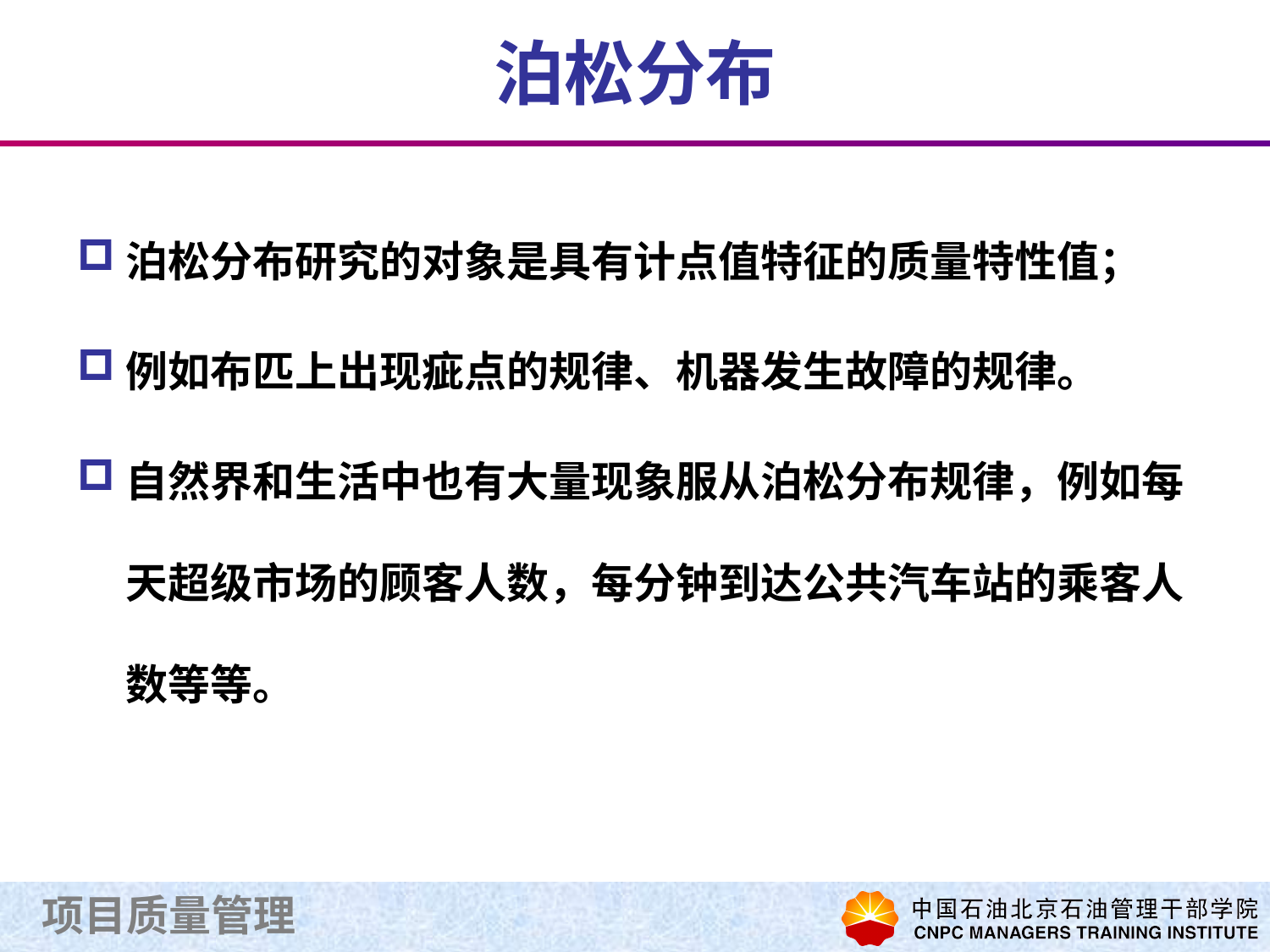

# 泊松分布
泊松分布研究的对象是具有计点值特征的质量特性值；
例如布匹上出现疵点的规律、机器发生故障的规律。
自然界和生活中也有大量现象服从泊松分布规律，例如每天超级市场的顾客人数，每分钟到达公共汽车站的乘客人数等等。